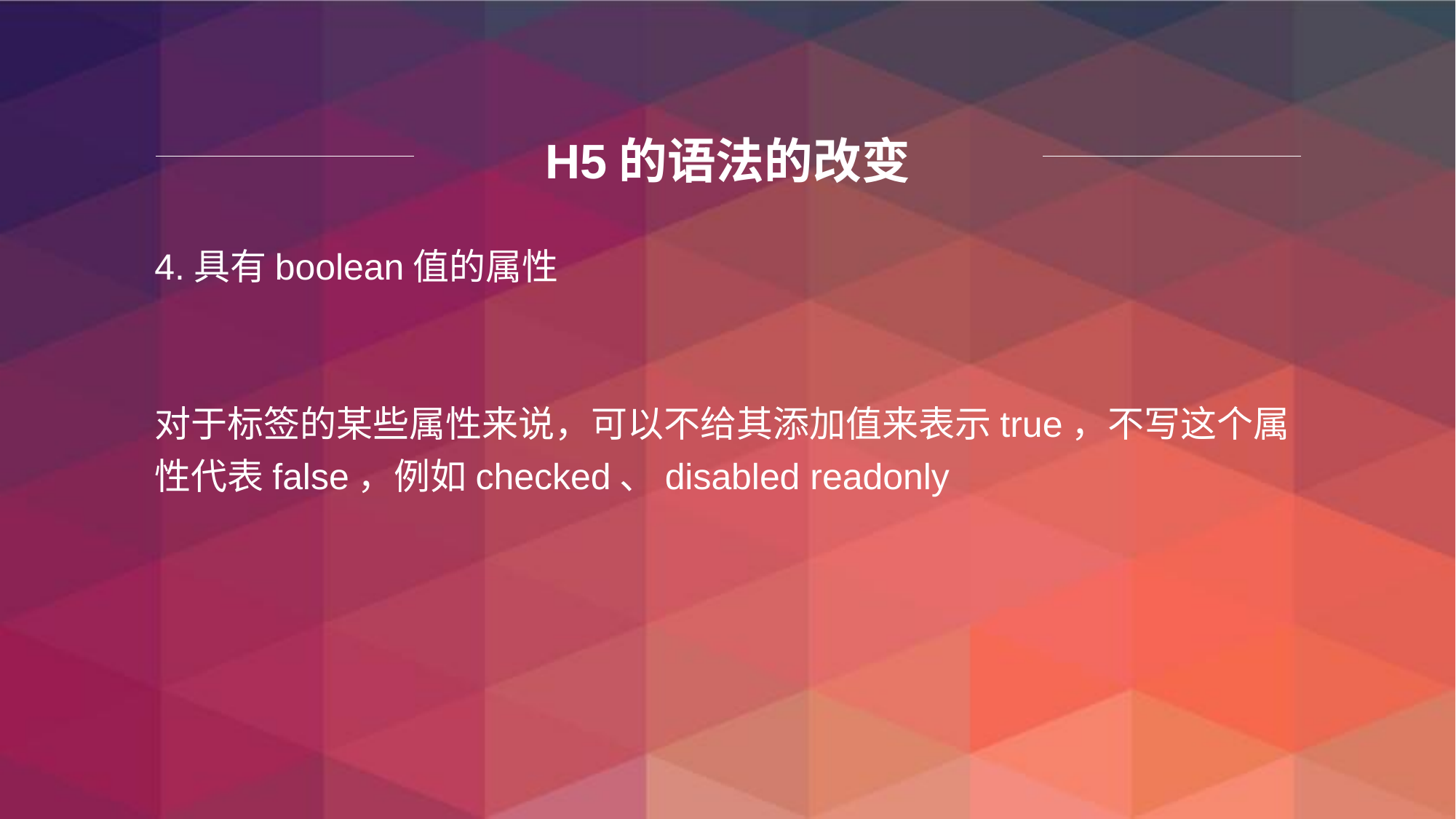

# H5的语法的改变
4.具有boolean值的属性

对于标签的某些属性来说，可以不给其添加值来表示true，不写这个属性代表false，例如checked、disabled readonly